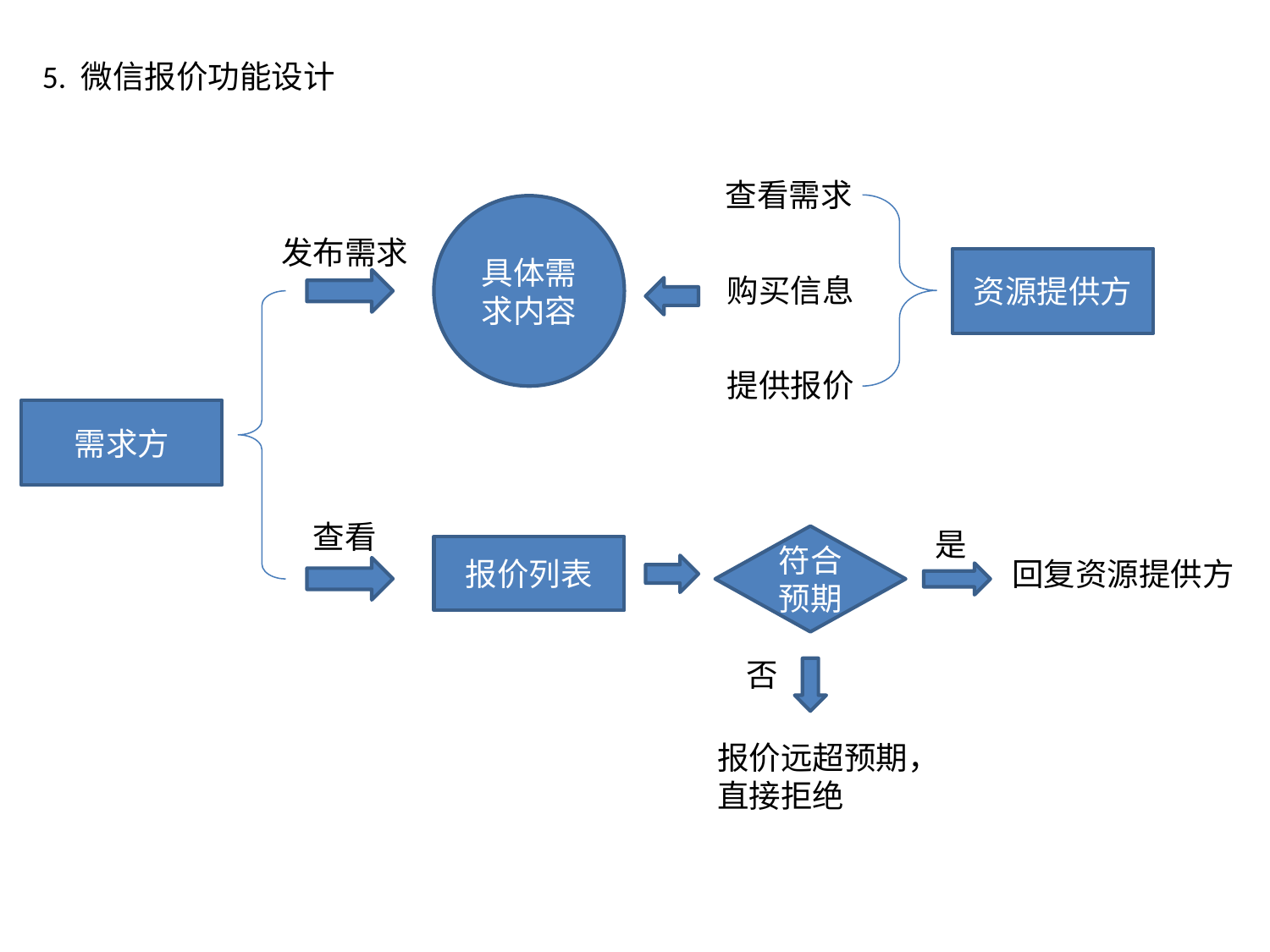

5. 微信报价功能设计
查看需求

具体需求内容
发布需求
资源提供方
购买信息

提供报价
需求方
查看
是
符合预期
报价列表
回复资源提供方

否

报价远超预期，
直接拒绝